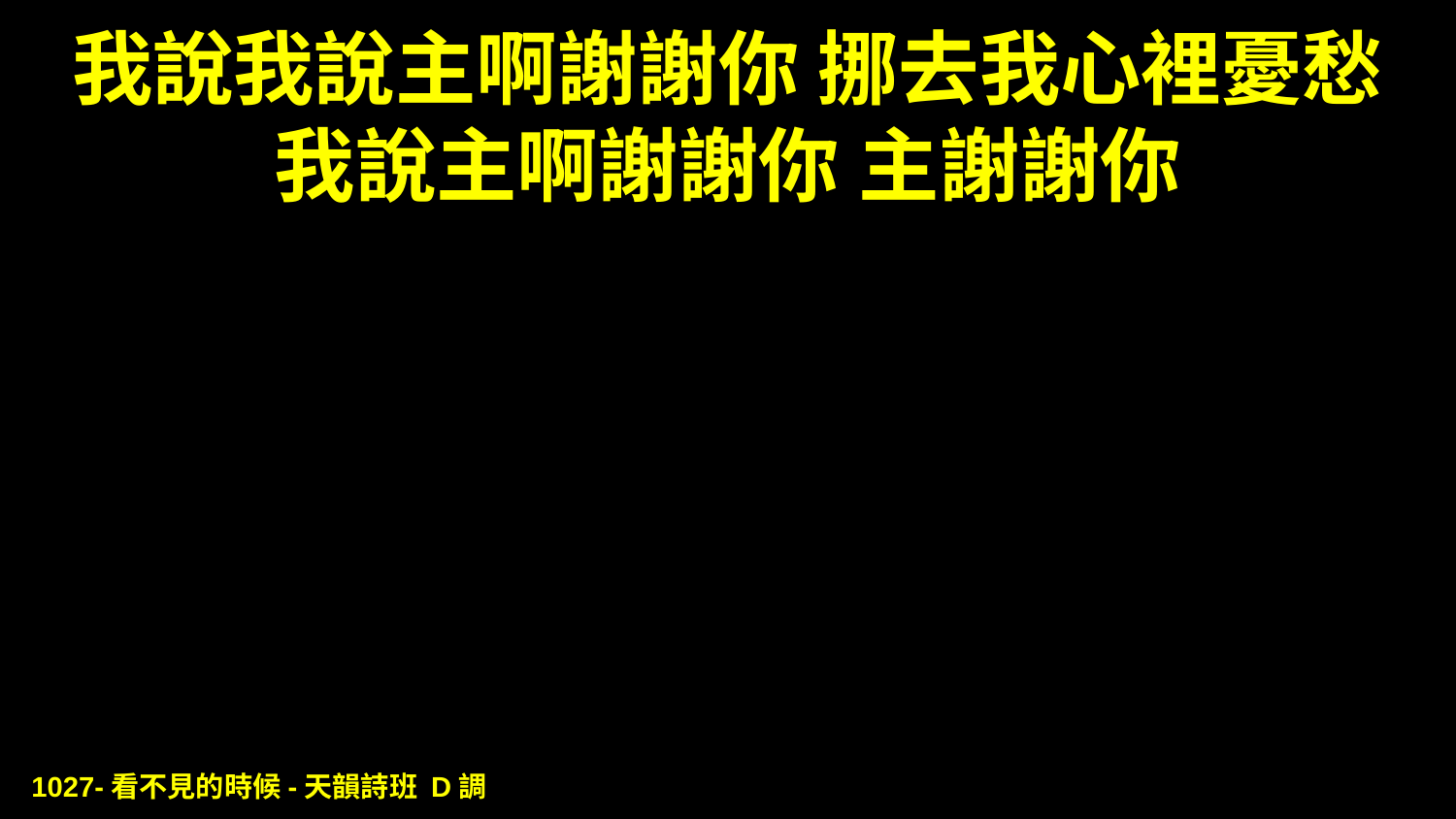

# 我說我說主啊謝謝你 挪去我心裡憂愁 我說主啊謝謝你 主謝謝你
1027-看不見的時候-天韻詩班 D調